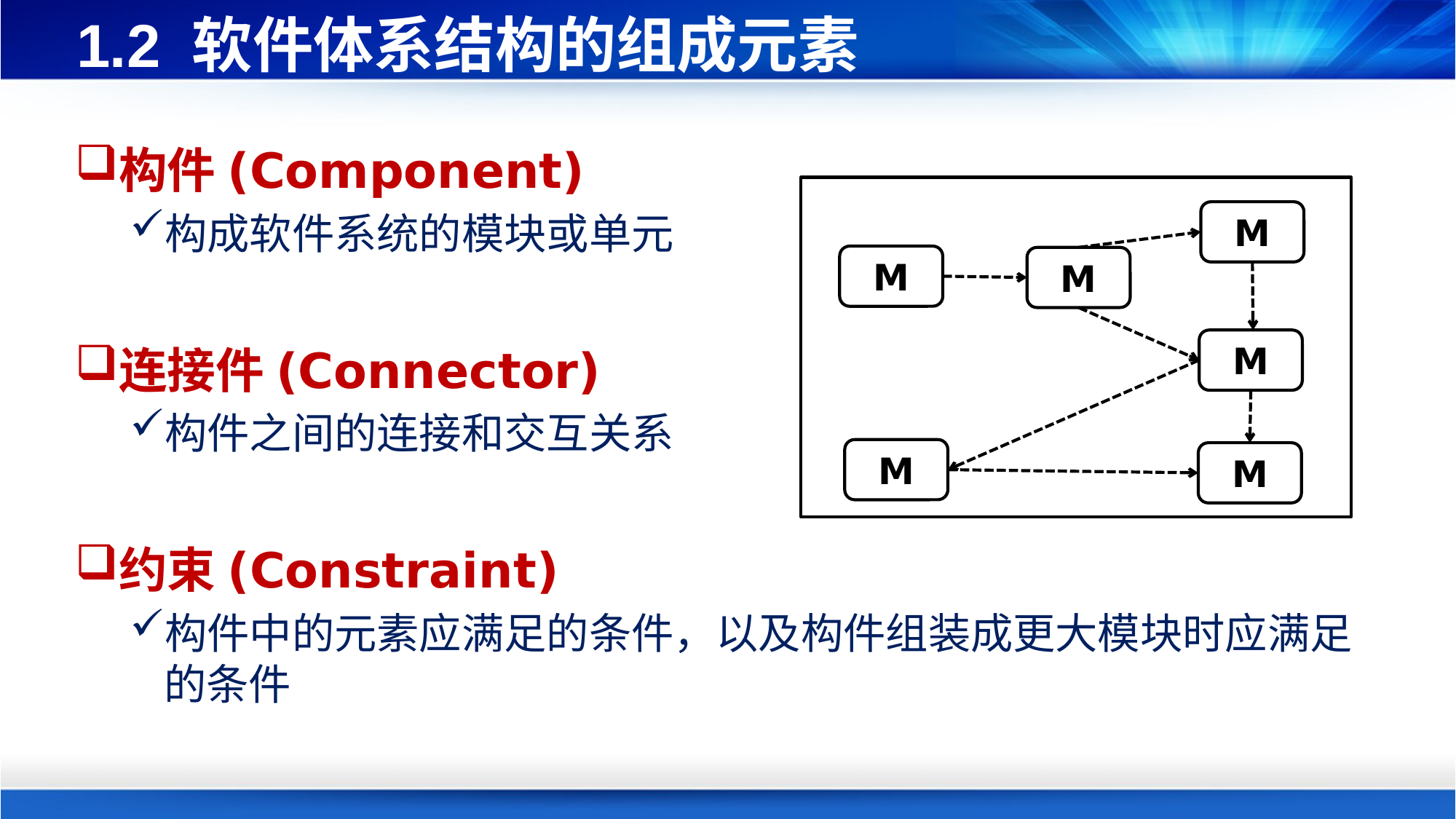

# 1.2 软件体系结构的组成元素
构件(Component)
构成软件系统的模块或单元

连接件(Connector)
构件之间的连接和交互关系

约束(Constraint)
构件中的元素应满足的条件，以及构件组装成更大模块时应满足的条件

M
M
M
M
M
M